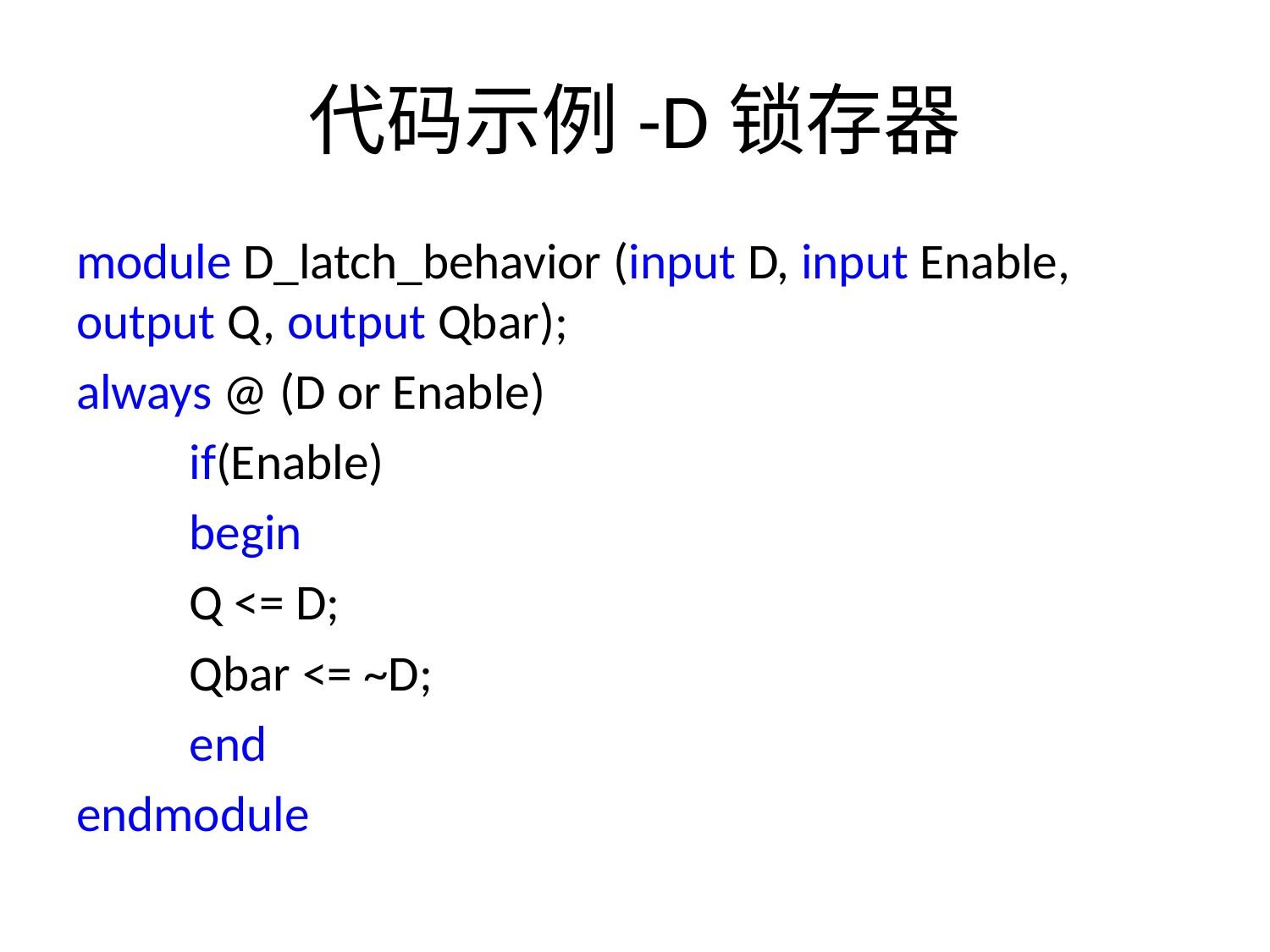

# 代码示例-D锁存器
module D_latch_behavior (input D, input Enable, output Q, output Qbar);
always @ (D or Enable)
	if(Enable)
	begin
		Q <= D;
		Qbar <= ~D;
	end
endmodule